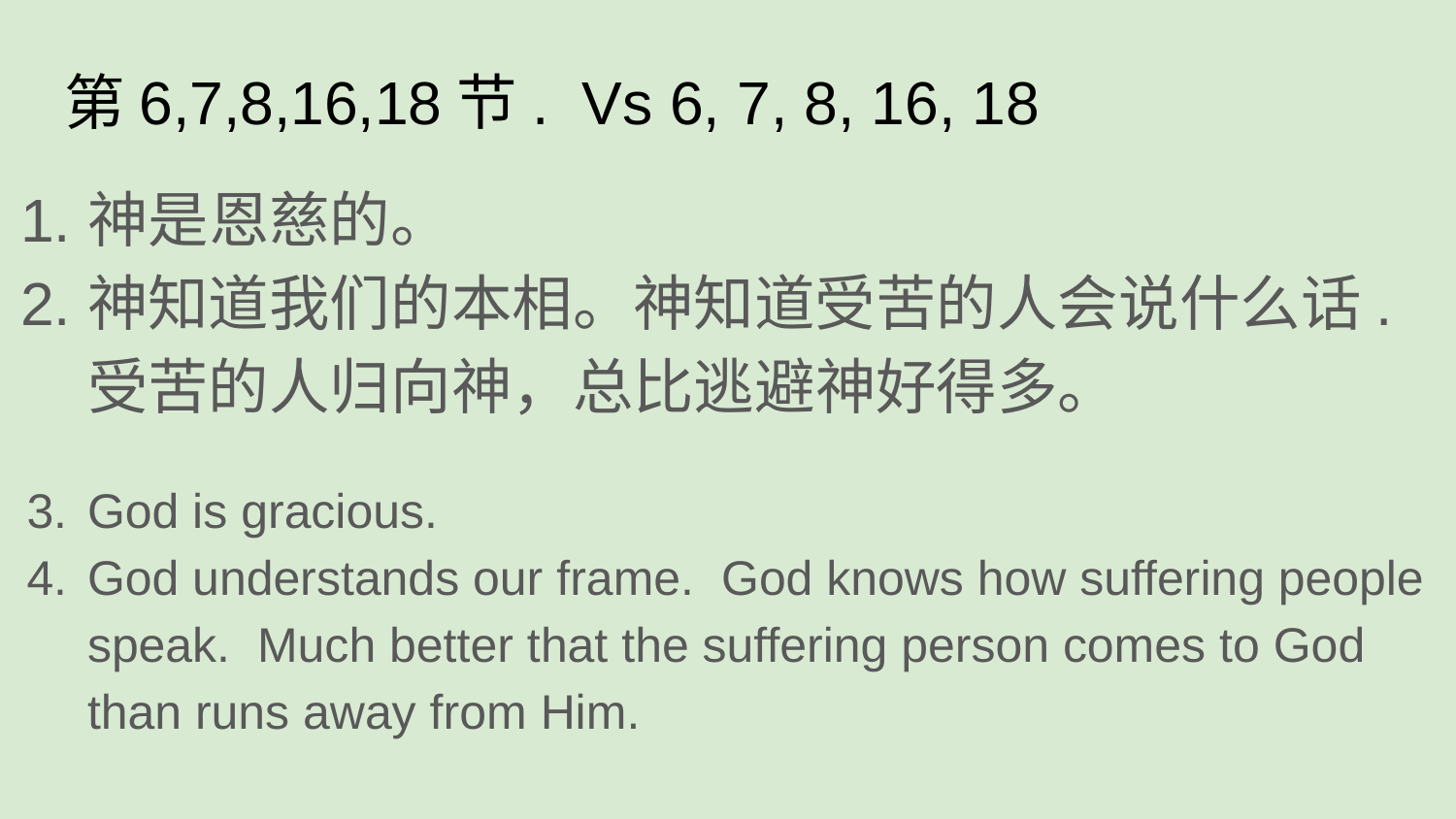

# 第6,7,8,16,18节.  Vs 6, 7, 8, 16, 18
神是恩慈的。
神知道我们的本相。神知道受苦的人会说什么话. 受苦的人归向神，总比逃避神好得多。

God is gracious.
God understands our frame.  God knows how suffering people speak.  Much better that the suffering person comes to God than runs away from Him.